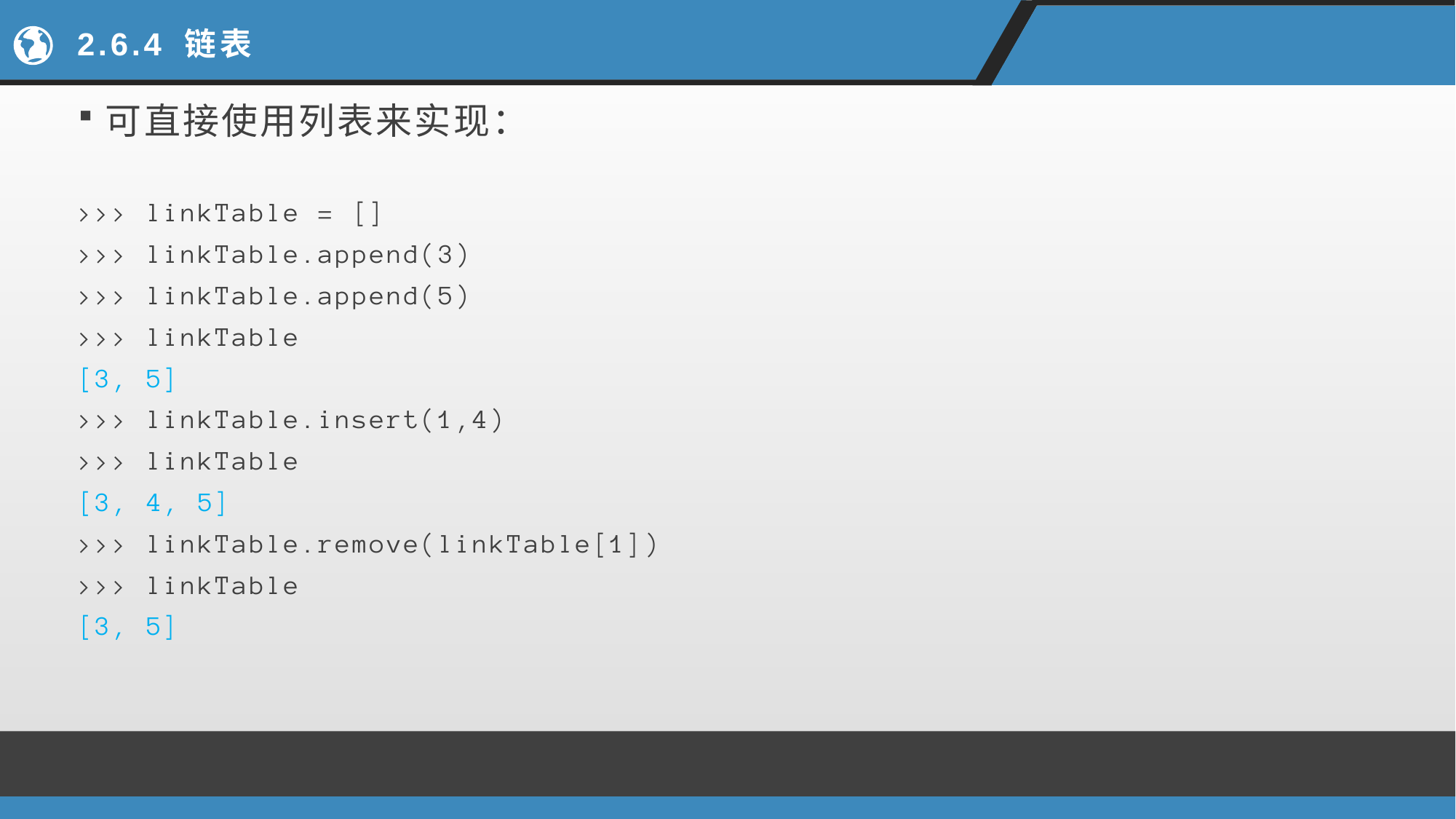

# 2.6.4 链表

可直接使用列表来实现：

>>> linkTable = []
>>> linkTable.append(3)
>>> linkTable.append(5)
>>> linkTable
[3, 5]
>>> linkTable.insert(1,4)
>>> linkTable
[3, 4, 5]
>>> linkTable.remove(linkTable[1])
>>> linkTable
[3, 5]